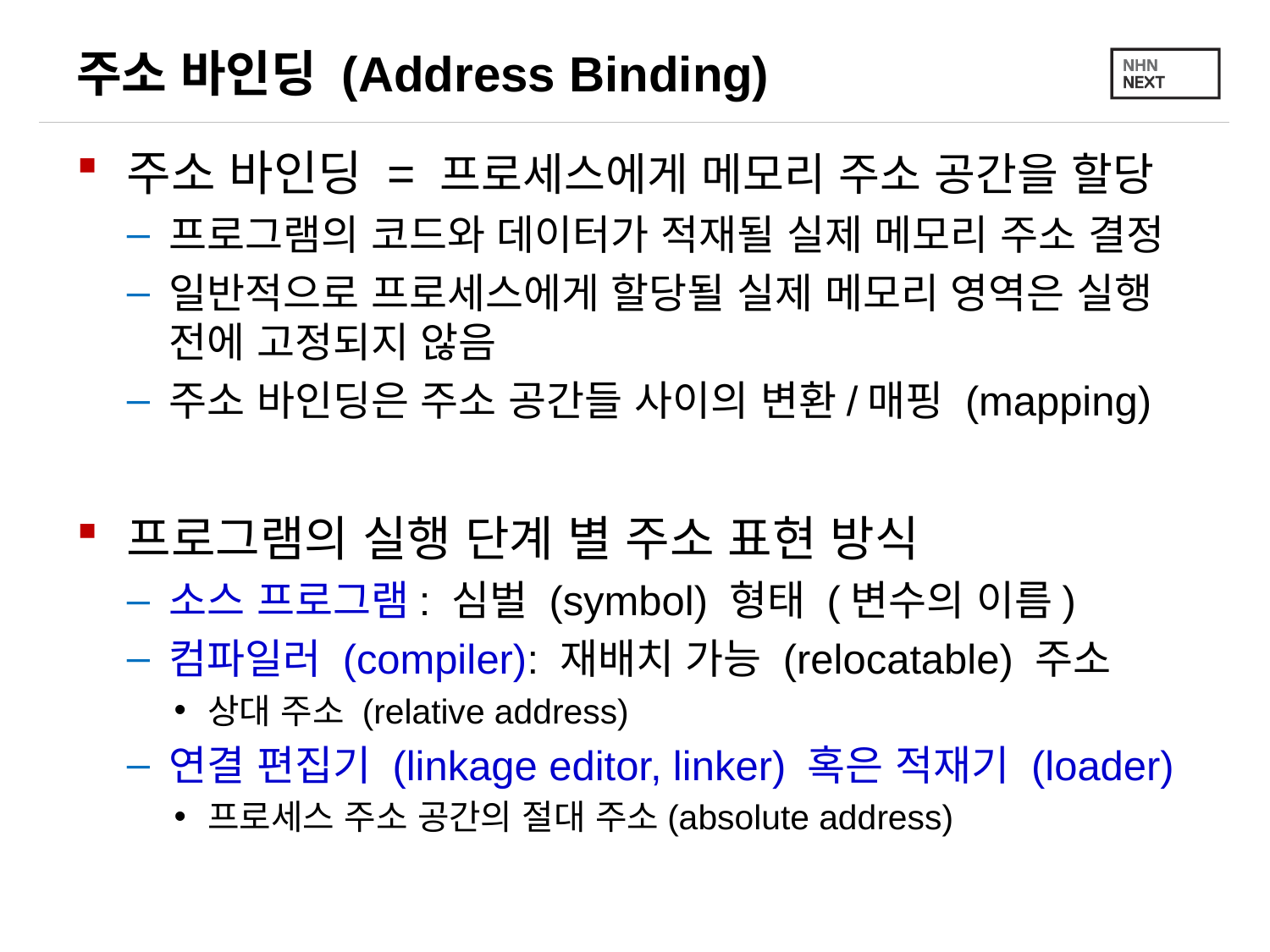

# 주소 바인딩 (Address Binding)
주소 바인딩 = 프로세스에게 메모리 주소 공간을 할당
프로그램의 코드와 데이터가 적재될 실제 메모리 주소 결정
일반적으로 프로세스에게 할당될 실제 메모리 영역은 실행 전에 고정되지 않음
주소 바인딩은 주소 공간들 사이의 변환/매핑 (mapping)

프로그램의 실행 단계 별 주소 표현 방식
소스 프로그램: 심벌 (symbol) 형태 (변수의 이름)
컴파일러 (compiler): 재배치 가능 (relocatable) 주소
상대 주소 (relative address)
연결 편집기 (linkage editor, linker) 혹은 적재기 (loader)
프로세스 주소 공간의 절대 주소(absolute address)